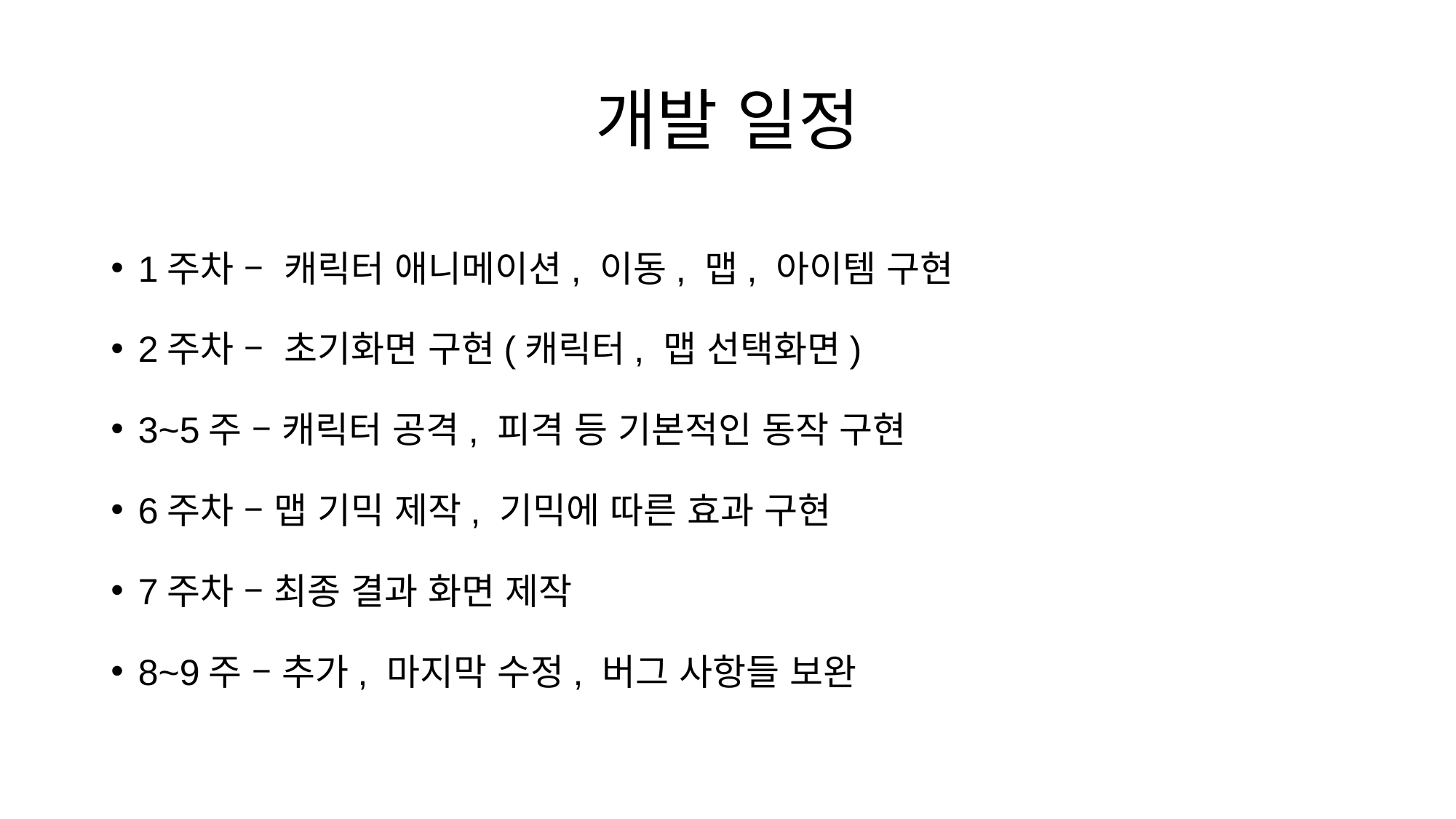

# 개발 일정
1주차 –  캐릭터 애니메이션, 이동, 맵, 아이템 구현
2주차 –  초기화면 구현(캐릭터, 맵 선택화면)
3~5주 – 캐릭터 공격, 피격 등 기본적인 동작 구현
6주차 – 맵 기믹 제작, 기믹에 따른 효과 구현
7주차 – 최종 결과 화면 제작
8~9주 – 추가, 마지막 수정, 버그 사항들 보완